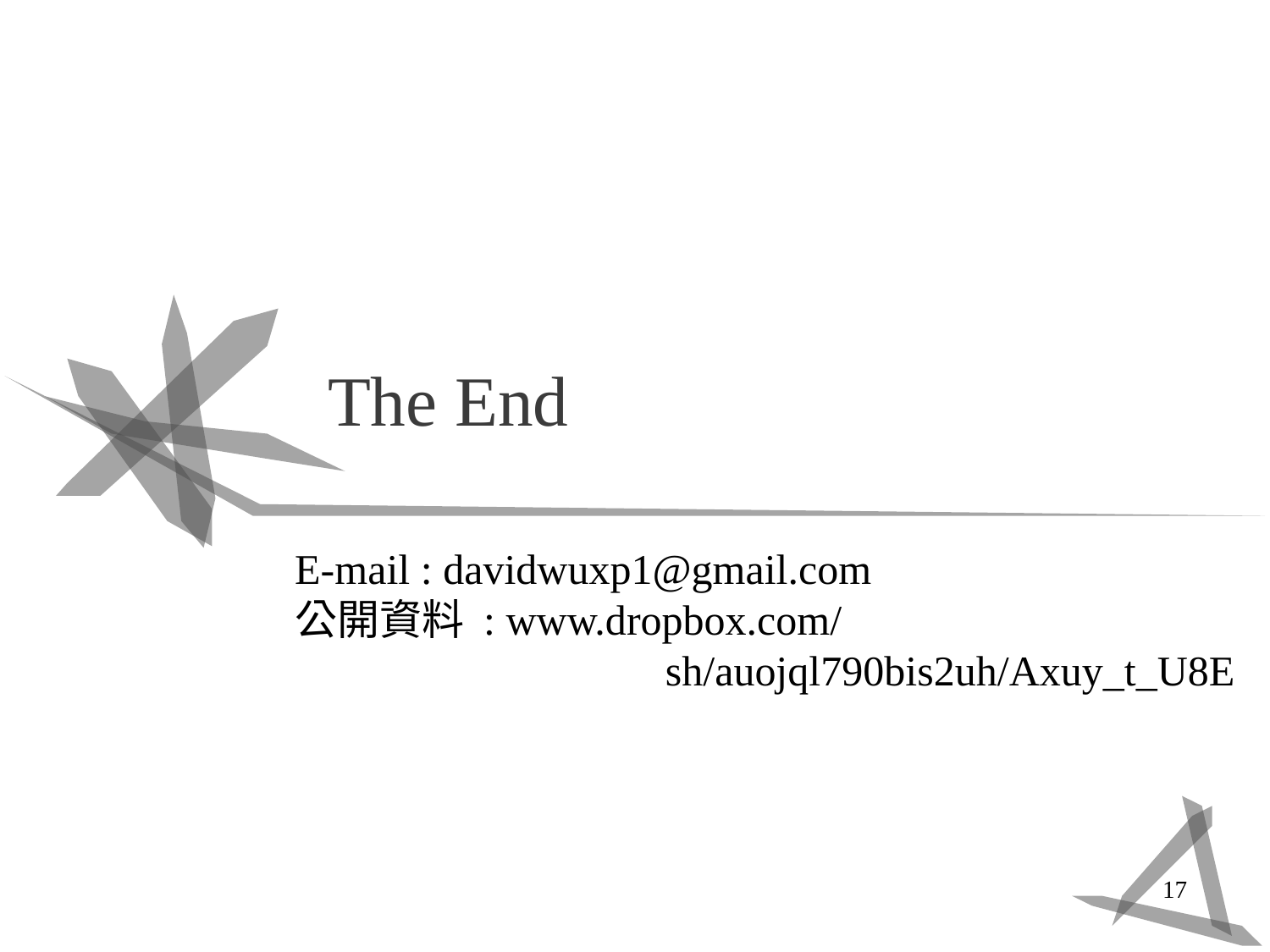

# The End
E-mail : davidwuxp1@gmail.com
公開資料 : www.dropbox.com/
                                   sh/auojql790bis2uh/Axuy_t_U8E
17